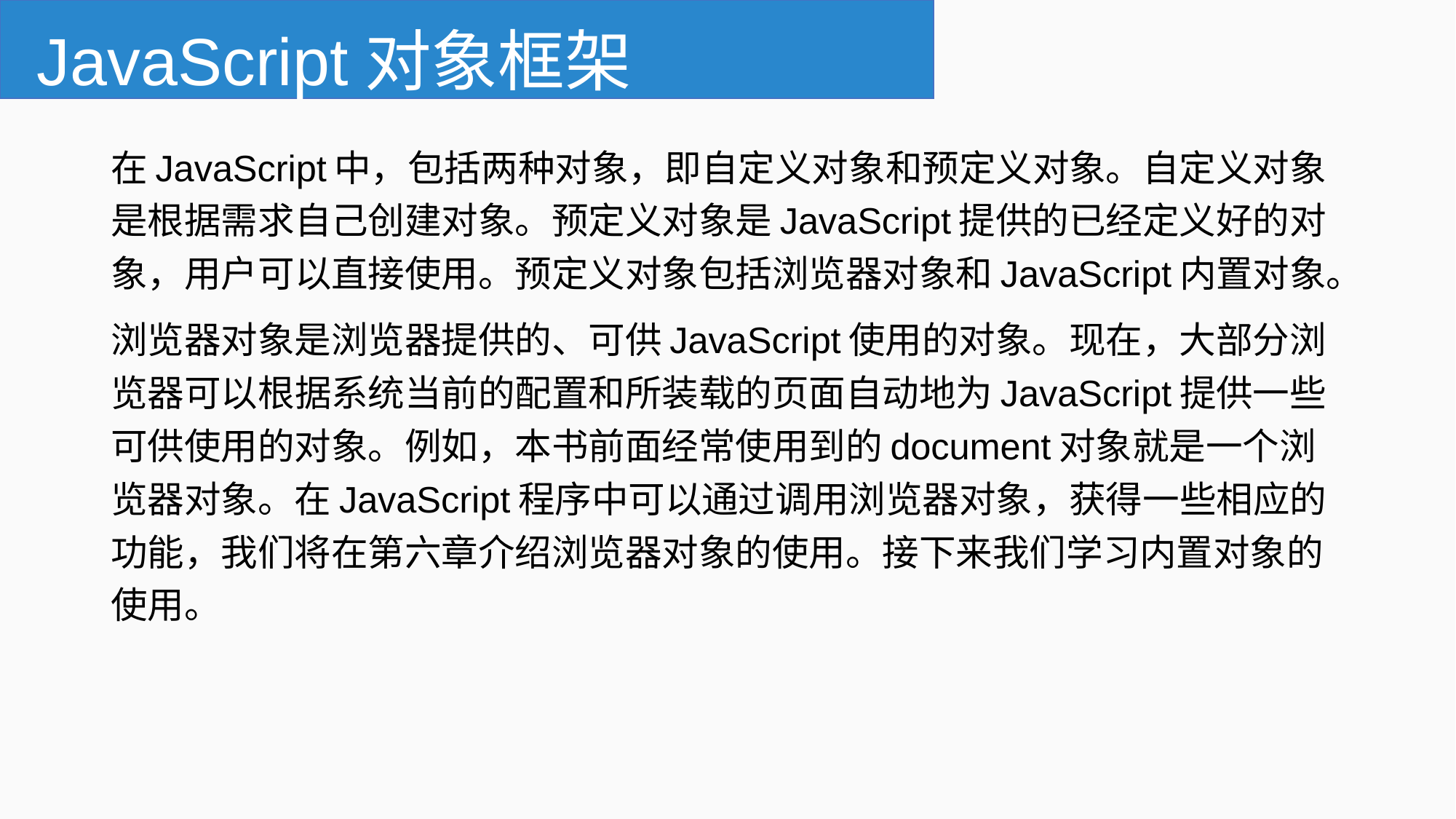

# JavaScript对象框架
在JavaScript中，包括两种对象，即自定义对象和预定义对象。自定义对象是根据需求自己创建对象。预定义对象是JavaScript提供的已经定义好的对象，用户可以直接使用。预定义对象包括浏览器对象和JavaScript内置对象。
浏览器对象是浏览器提供的、可供JavaScript使用的对象。现在，大部分浏览器可以根据系统当前的配置和所装载的页面自动地为JavaScript提供一些可供使用的对象。例如，本书前面经常使用到的document对象就是一个浏览器对象。在JavaScript程序中可以通过调用浏览器对象，获得一些相应的功能，我们将在第六章介绍浏览器对象的使用。接下来我们学习内置对象的使用。